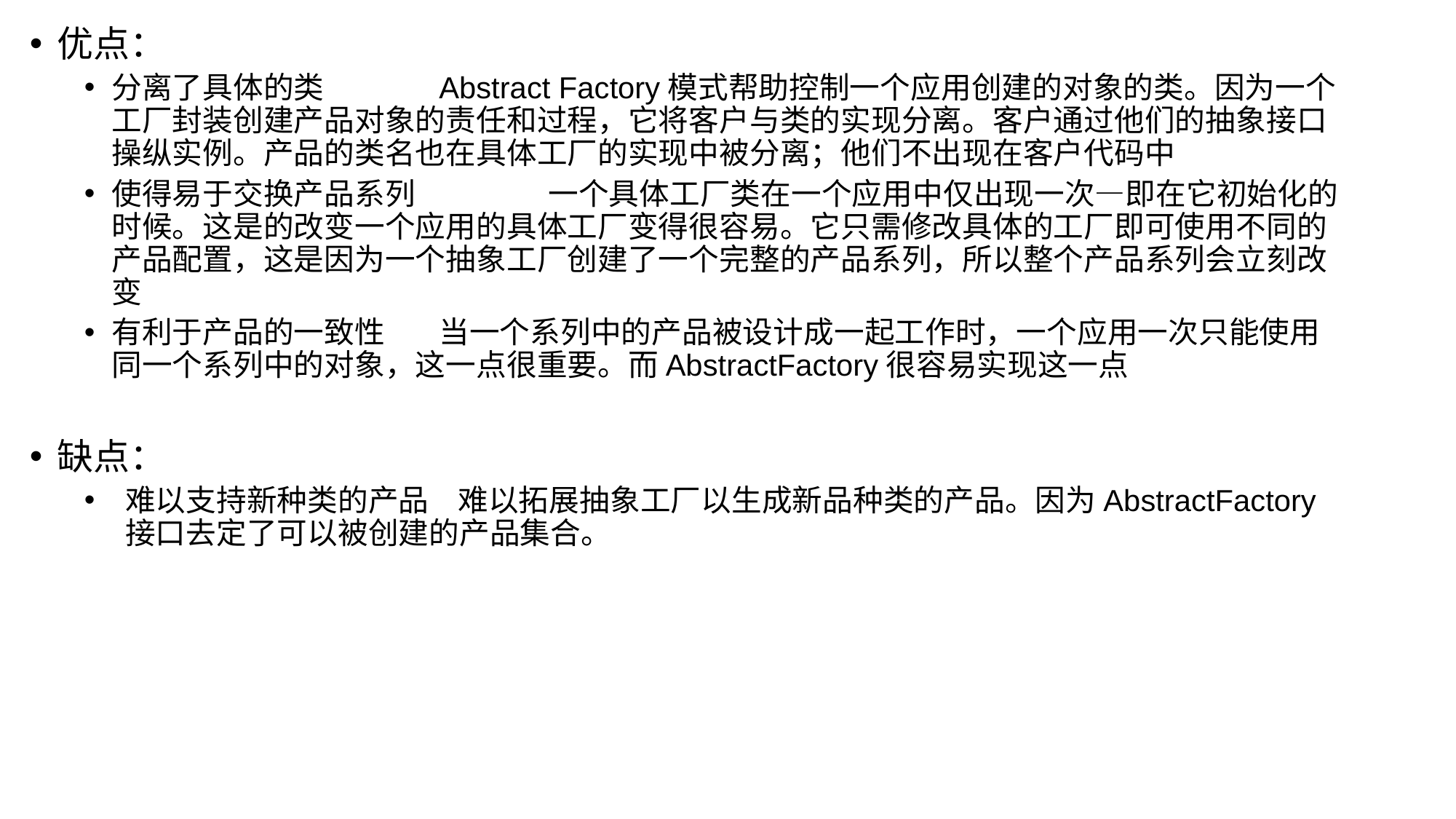

优点：
分离了具体的类		Abstract Factory模式帮助控制一个应用创建的对象的类。因为一个工厂封装创建产品对象的责任和过程，它将客户与类的实现分离。客户通过他们的抽象接口操纵实例。产品的类名也在具体工厂的实现中被分离；他们不出现在客户代码中
使得易于交换产品系列		一个具体工厂类在一个应用中仅出现一次—即在它初始化的时候。这是的改变一个应用的具体工厂变得很容易。它只需修改具体的工厂即可使用不同的产品配置，这是因为一个抽象工厂创建了一个完整的产品系列，所以整个产品系列会立刻改变
有利于产品的一致性	当一个系列中的产品被设计成一起工作时，一个应用一次只能使用同一个系列中的对象，这一点很重要。而AbstractFactory很容易实现这一点

缺点：
难以支持新种类的产品	 难以拓展抽象工厂以生成新品种类的产品。因为AbstractFactory接口去定了可以被创建的产品集合。